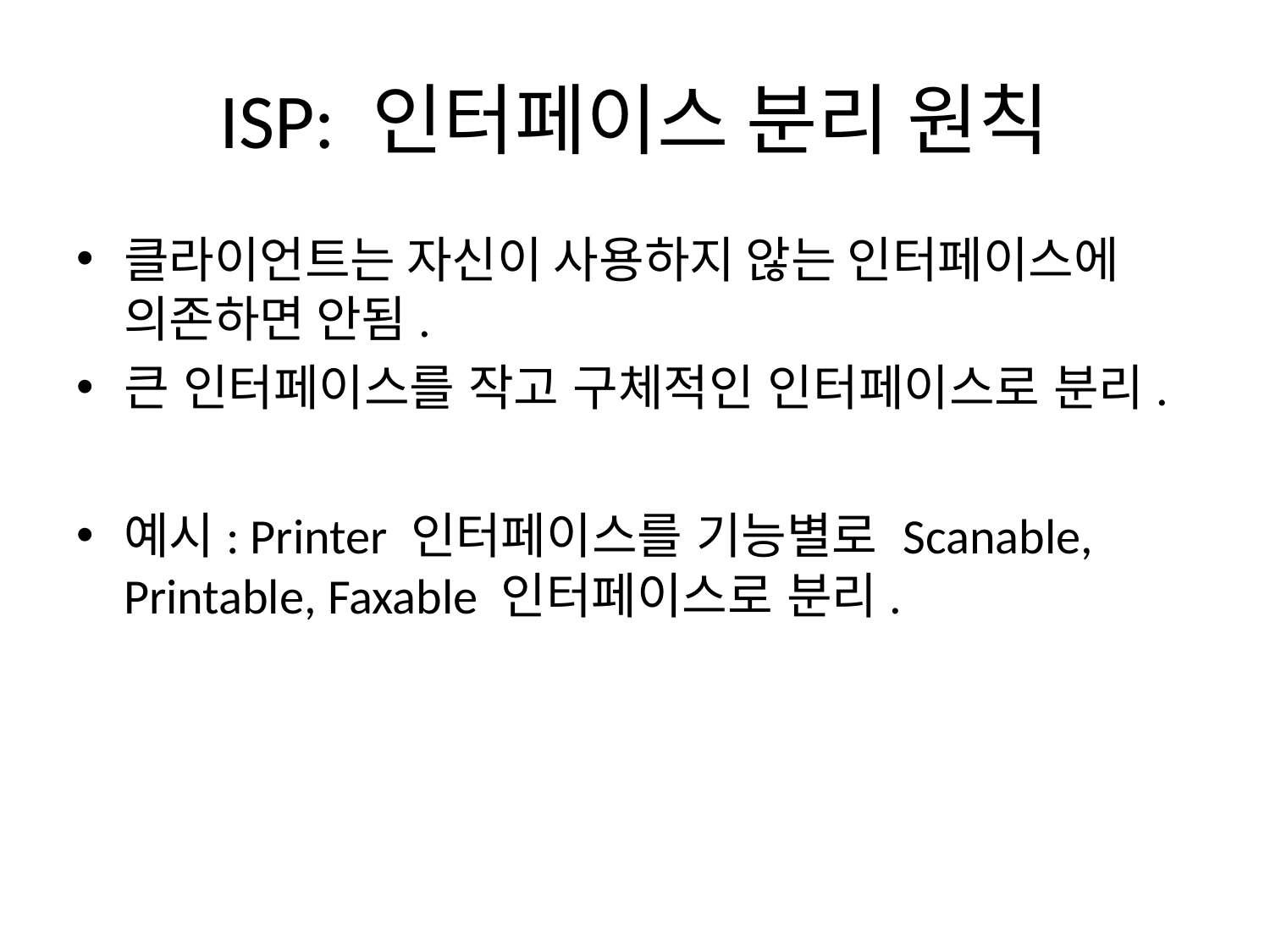

# ISP: 인터페이스 분리 원칙
클라이언트는 자신이 사용하지 않는 인터페이스에 의존하면 안됨.
큰 인터페이스를 작고 구체적인 인터페이스로 분리.

예시: Printer 인터페이스를 기능별로 Scanable, Printable, Faxable 인터페이스로 분리.